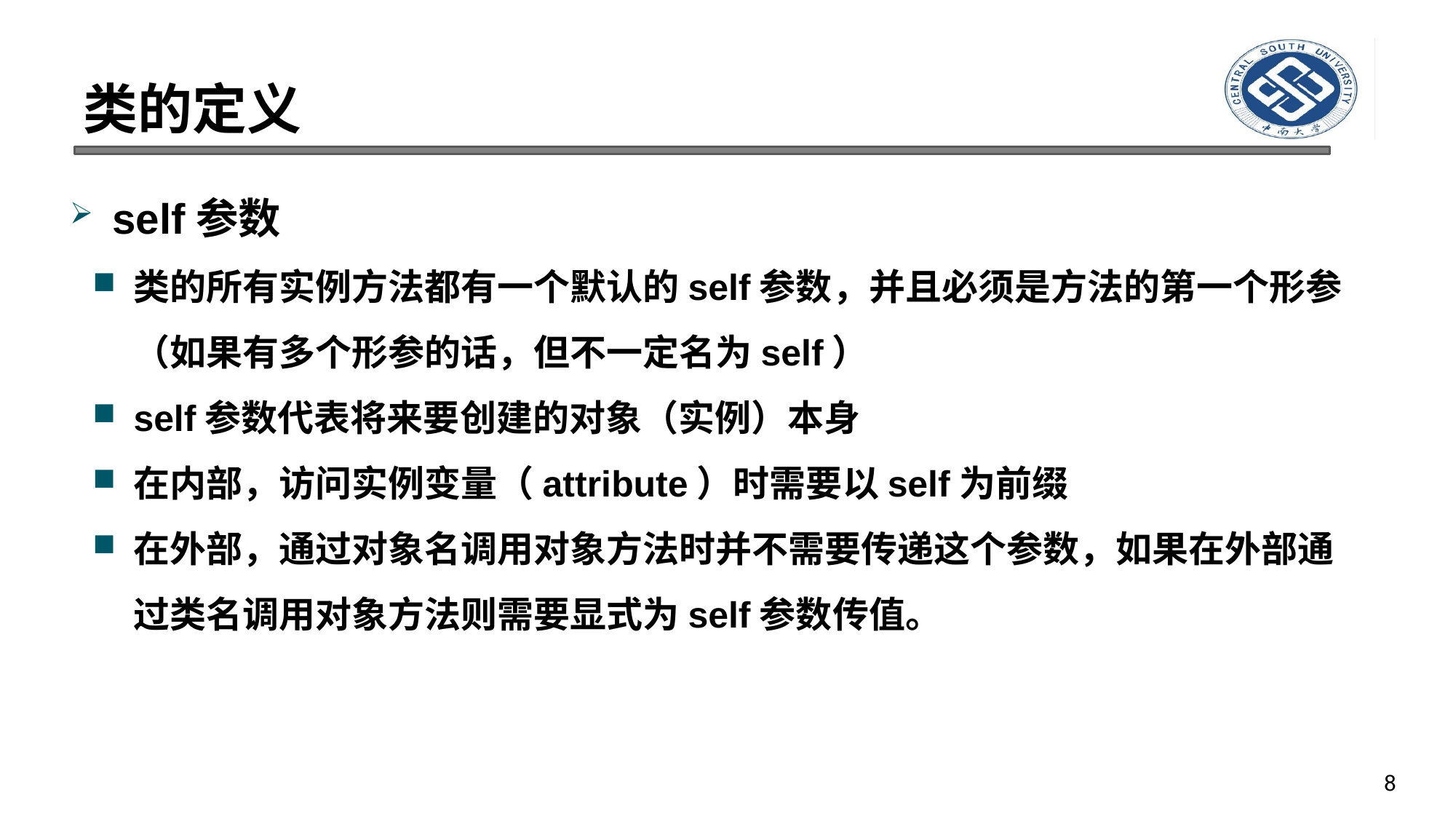

# 类的定义
self参数
类的所有实例方法都有一个默认的self参数，并且必须是方法的第一个形参（如果有多个形参的话，但不一定名为self）
self参数代表将来要创建的对象（实例）本身
在内部，访问实例变量（attribute）时需要以self为前缀
在外部，通过对象名调用对象方法时并不需要传递这个参数，如果在外部通过类名调用对象方法则需要显式为self参数传值。

8